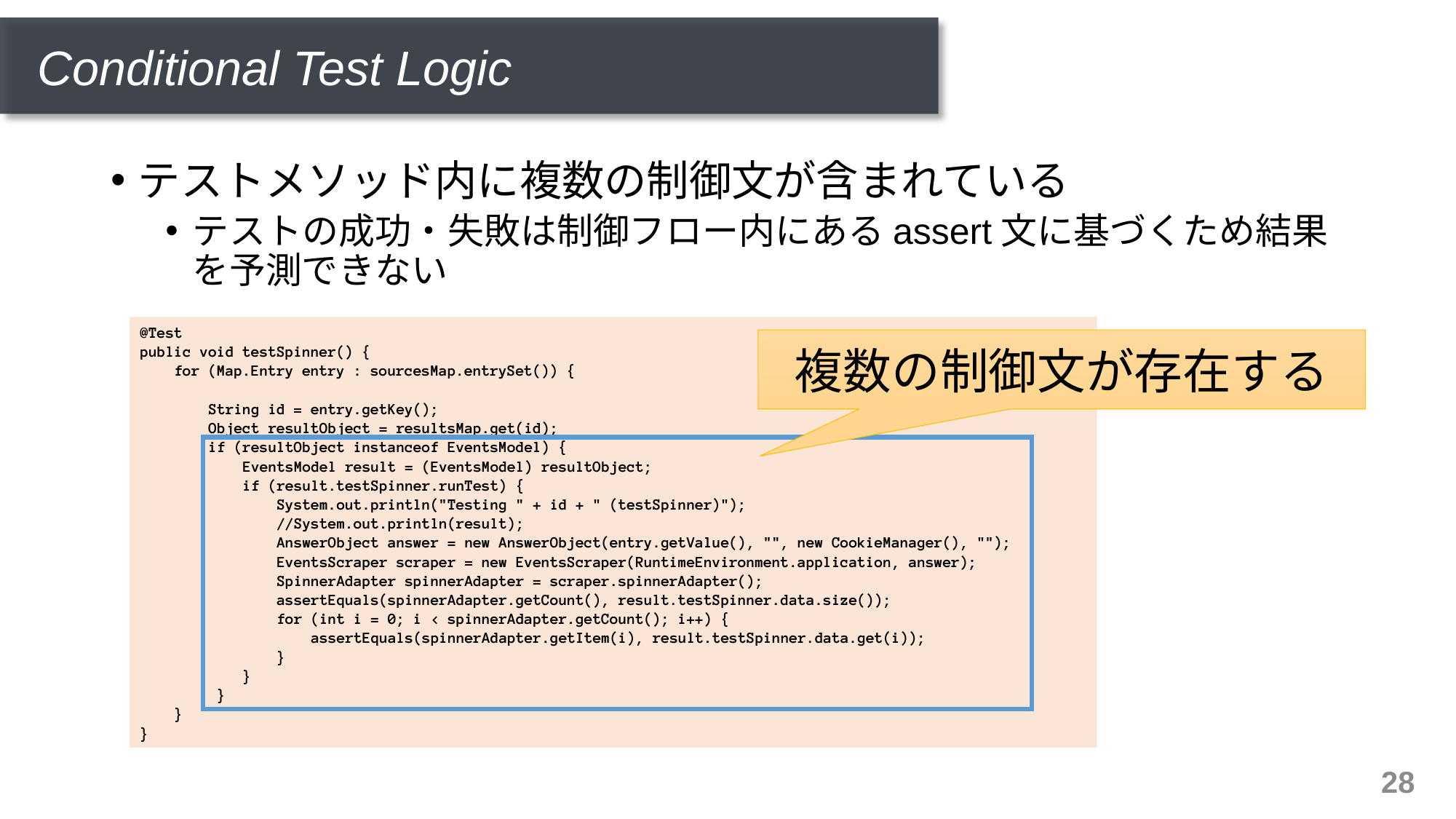

# Conditional Test Logic
テストメソッド内に複数の制御文が含まれている
テストの成功・失敗は制御フロー内にあるassert文に基づくため結果を予測できない

@Test
public void testSpinner() {
    for (Map.Entry entry : sourcesMap.entrySet()) {

        String id = entry.getKey();
        Object resultObject = resultsMap.get(id);
        if (resultObject instanceof EventsModel) {
            EventsModel result = (EventsModel) resultObject;
            if (result.testSpinner.runTest) {
                System.out.println("Testing " + id + " (testSpinner)");
                //System.out.println(result);
                AnswerObject answer = new AnswerObject(entry.getValue(), "", new CookieManager(), "");
                EventsScraper scraper = new EventsScraper(RuntimeEnvironment.application, answer);
                SpinnerAdapter spinnerAdapter = scraper.spinnerAdapter();
                assertEquals(spinnerAdapter.getCount(), result.testSpinner.data.size());
                for (int i = 0; i < spinnerAdapter.getCount(); i++) {
                    assertEquals(spinnerAdapter.getItem(i), result.testSpinner.data.get(i));
                }
            }
         }
    }
}
複数の制御文が存在する